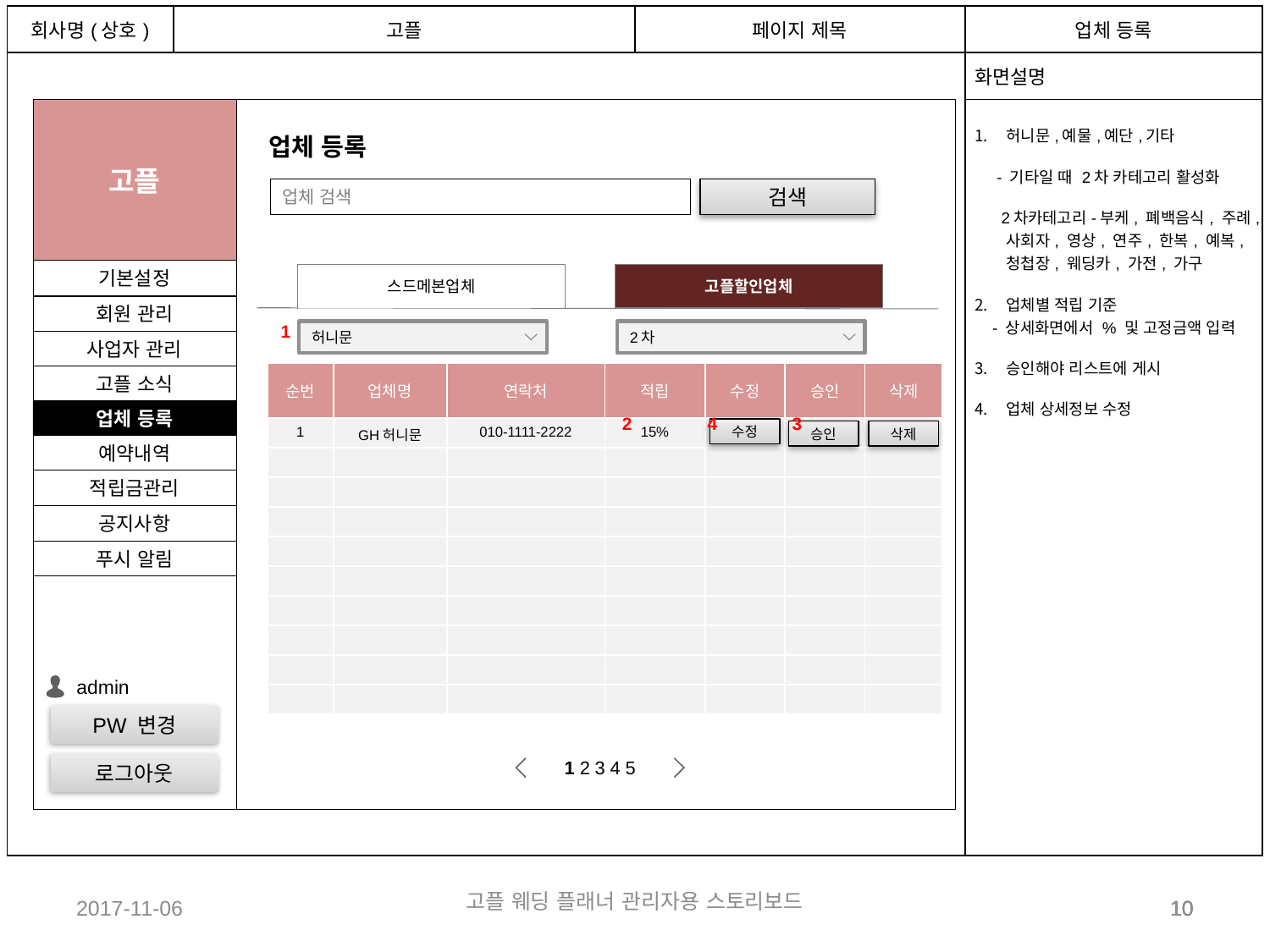

| 회사명(상호) | 고플 | 페이지 제목 | 업체 등록 |
| --- | --- | --- | --- |
|  |  |  | 화면설명 |
|  |  |  | 허니문,예물,예단,기타 - 기타일 때 2차 카테고리 활성화 2차카테고리-부케, 폐백음식, 주례,사회자, 영상, 연주, 한복, 예복, 청첩장, 웨딩카, 가전, 가구 업체별 적립 기준 - 상세화면에서 % 및 고정금액 입력 승인해야 리스트에 게시 업체 상세정보 수정 |

고플
업체 등록
업체 검색
검색
기본설정
스드메본업체
고플할인업체
회원 관리
1
허니문

2차

사업자 관리
| 순번 | 업체명 | 연락처 | 적립 | 수정 | 승인 | 삭제 |
| --- | --- | --- | --- | --- | --- | --- |
| 1 | GH허니문 | 010-1111-2222 | 15% |  |  |  |
|  |  |  |  |  |  |  |
|  |  |  |  |  |  |  |
|  |  |  |  |  |  |  |
|  |  |  |  |  |  |  |
|  |  |  |  |  |  |  |
|  |  |  |  |  |  |  |
|  |  |  |  |  |  |  |
|  |  |  |  |  |  |  |
|  |  |  |  |  |  |  |
고플 소식
업체 등록
4
2
3
수정
승인
삭제
예약내역
적립금관리
공지사항

푸시 알림
admin

PW 변경
1 2 3 4 5

로그아웃
고플 웨딩 플래너 관리자용 스토리보드
2017-11-06
10
10
10